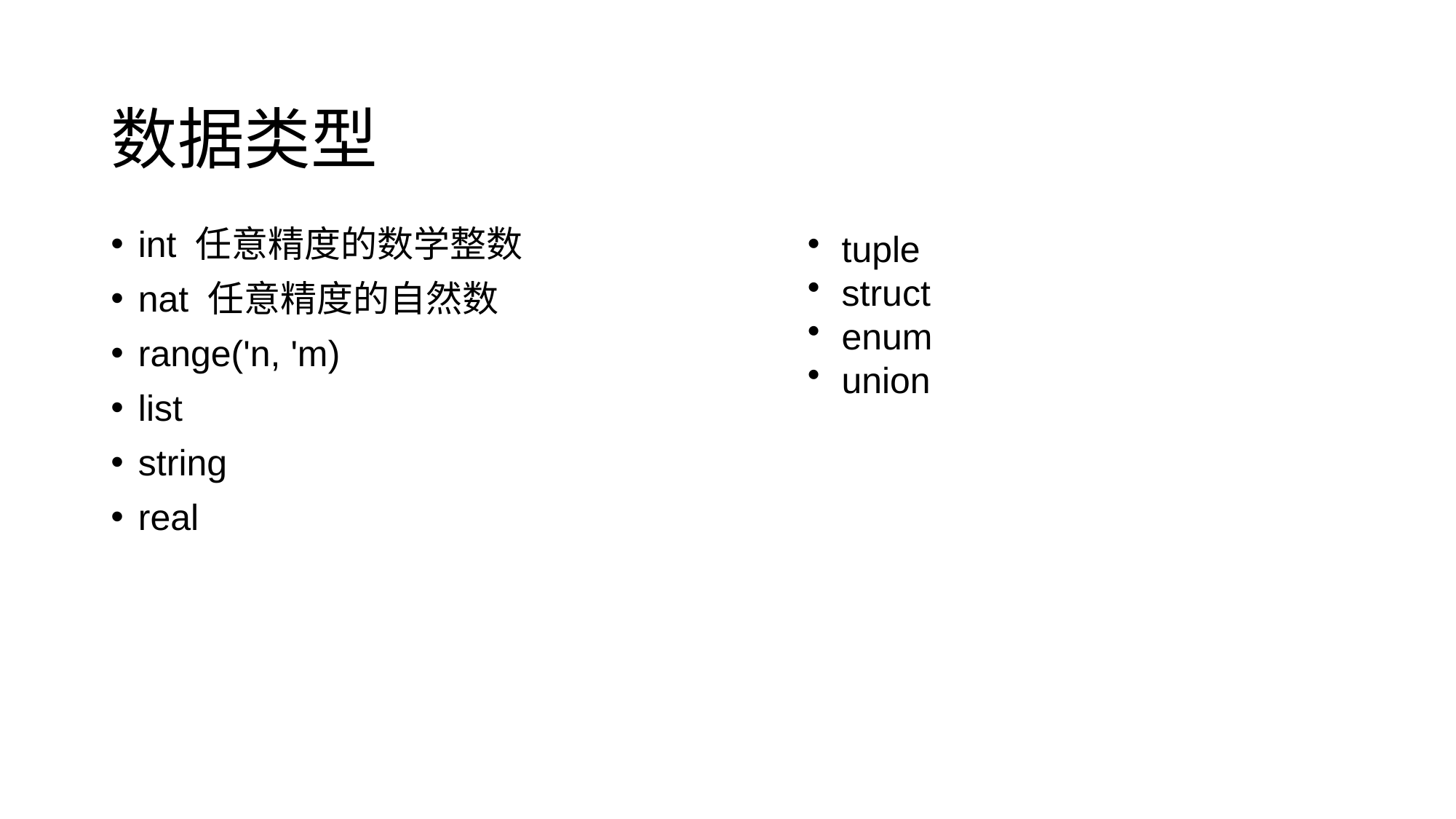

# 数据类型
int 任意精度的数学整数
nat 任意精度的自然数
range('n, 'm)
list
string
real
tuple
struct
enum
union